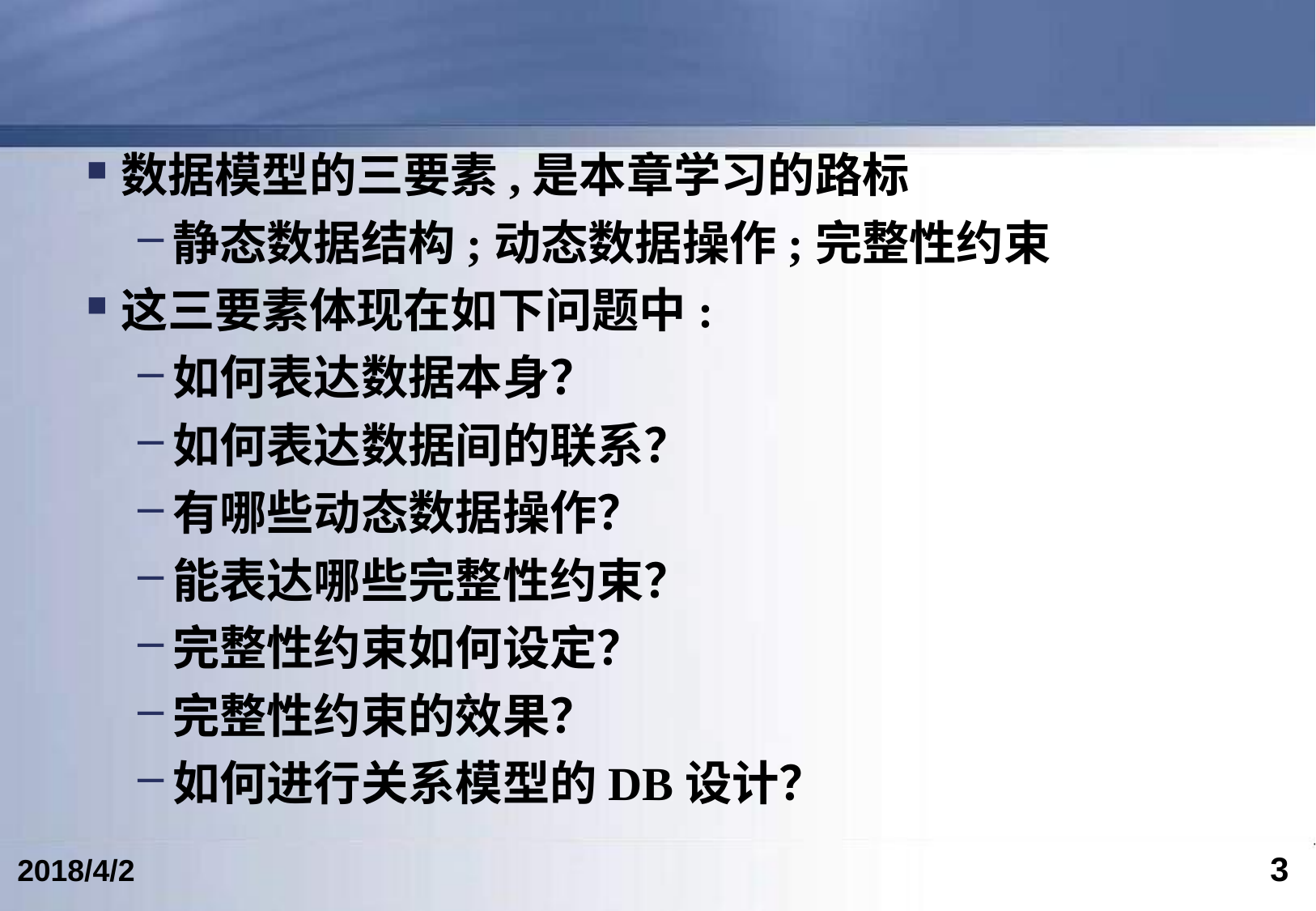

#
数据模型的三要素,是本章学习的路标
静态数据结构;动态数据操作;完整性约束
这三要素体现在如下问题中:
如何表达数据本身？
如何表达数据间的联系？
有哪些动态数据操作？
能表达哪些完整性约束？
完整性约束如何设定？
完整性约束的效果？
如何进行关系模型的DB设计？

3
2018/4/2